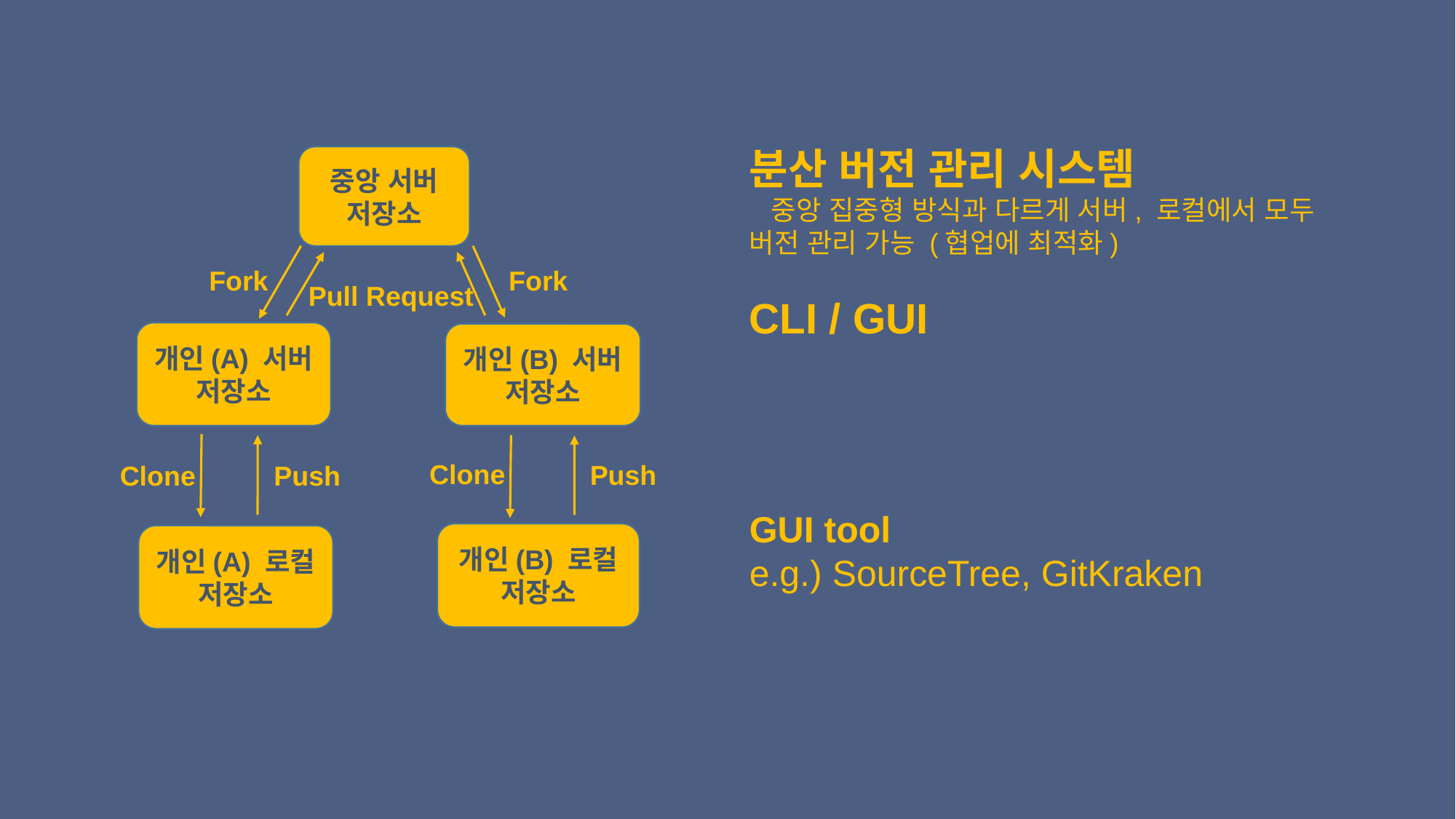

분산 버전 관리 시스템
  중앙 집중형 방식과 다르게 서버, 로컬에서 모두 버전 관리 가능 (협업에 최적화)

CLI / GUI

GUI tool
e.g.) SourceTree, GitKraken
중앙 서버 저장소
Fork
Fork
Pull Request
개인(A) 서버 저장소
개인(B) 서버 저장소
Clone
Push
Clone
Push
개인(B) 로컬 저장소
개인(A) 로컬 저장소